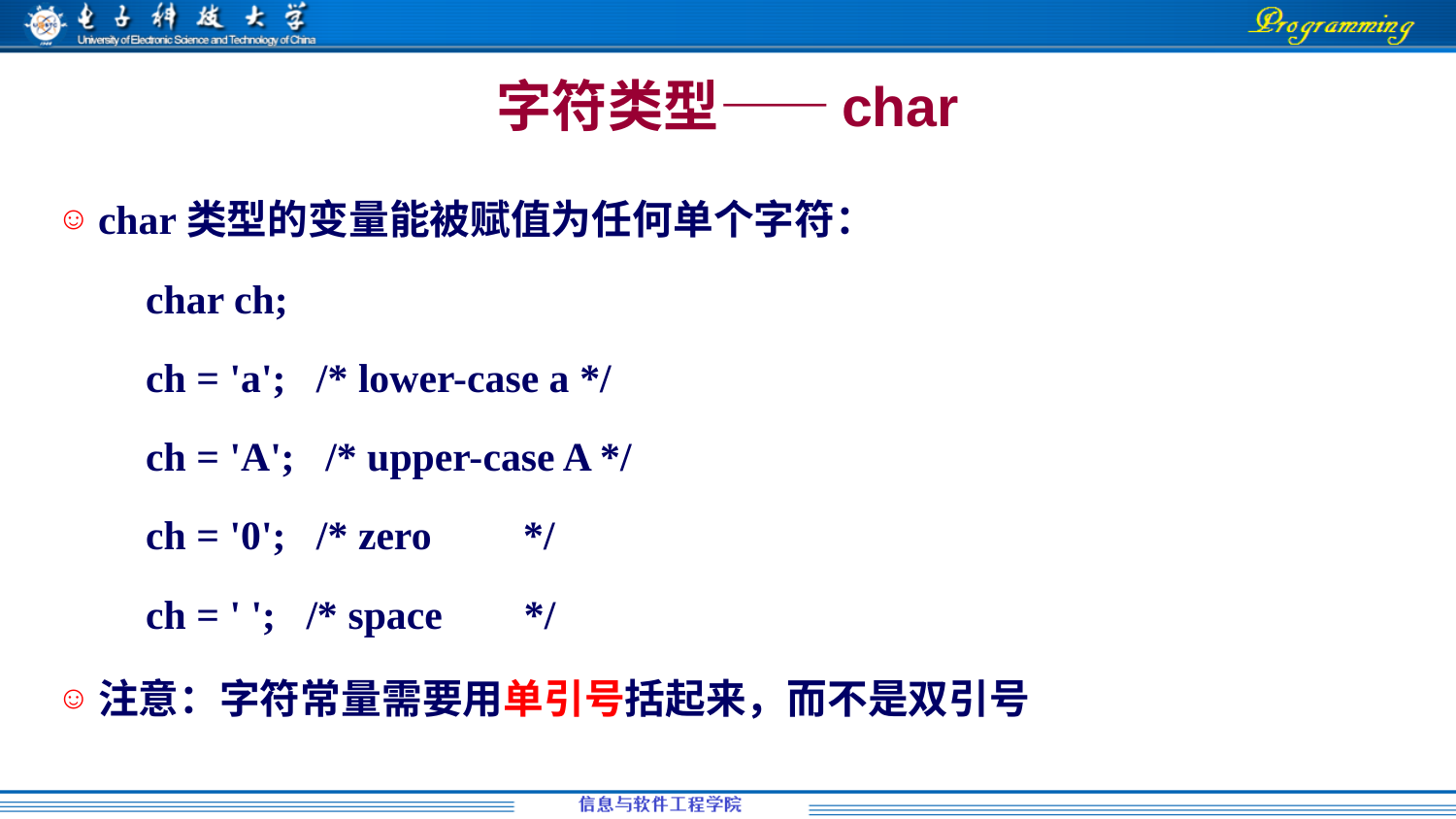

# 字符类型——char
char类型的变量能被赋值为任何单个字符：
	char ch;
	ch = 'a';   /* lower-case a */
	ch = 'A';   /* upper-case A */
	ch = '0';   /* zero         */
	ch = ' ';   /* space        */
注意：字符常量需要用单引号括起来，而不是双引号